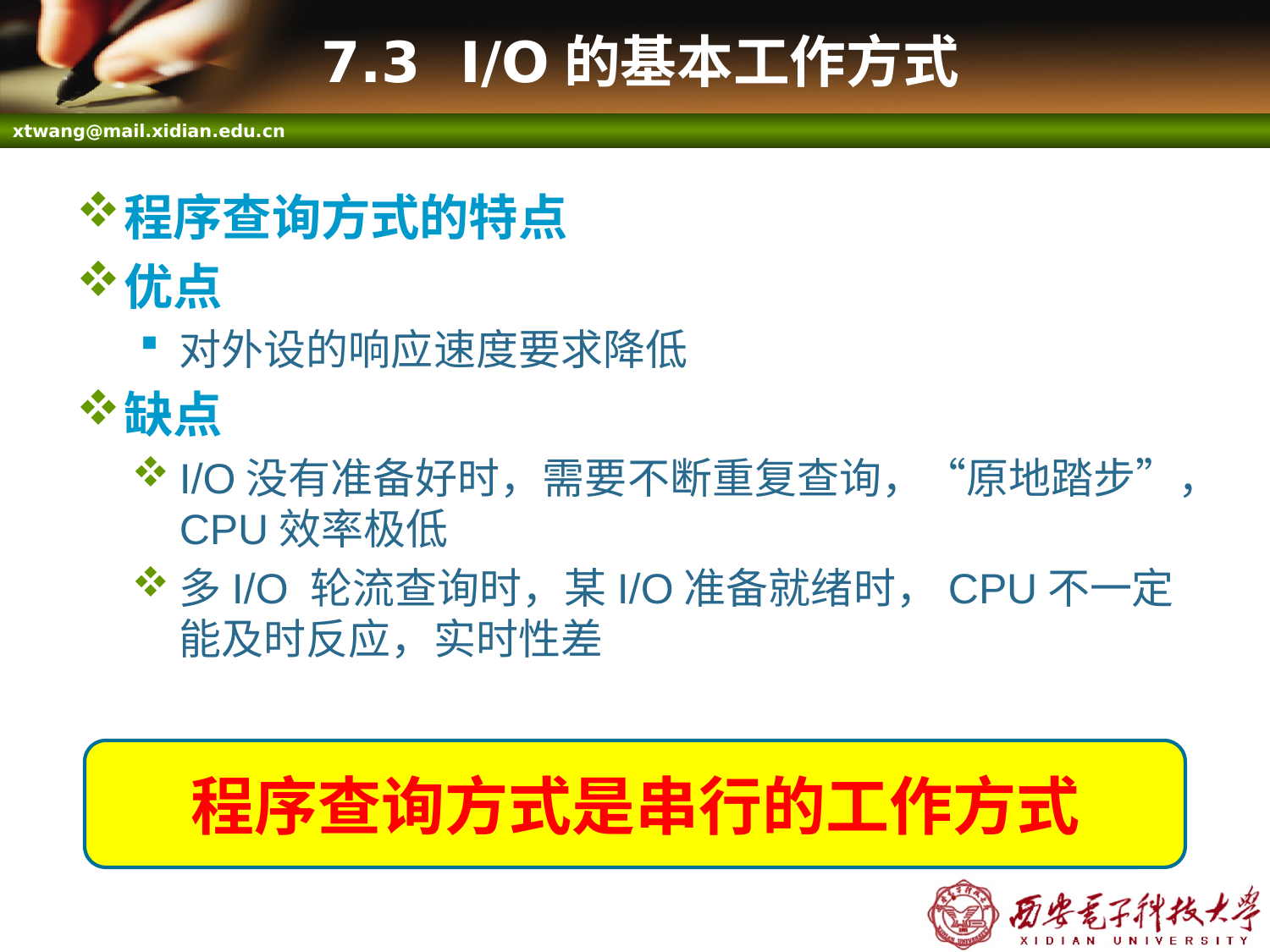

# 7.3  I/O的基本工作方式
程序查询方式的特点
优点
对外设的响应速度要求降低
缺点
I/O没有准备好时，需要不断重复查询，“原地踏步”，CPU效率极低
多I/O 轮流查询时，某I/O准备就绪时，CPU不一定能及时反应，实时性差
程序查询方式是串行的工作方式